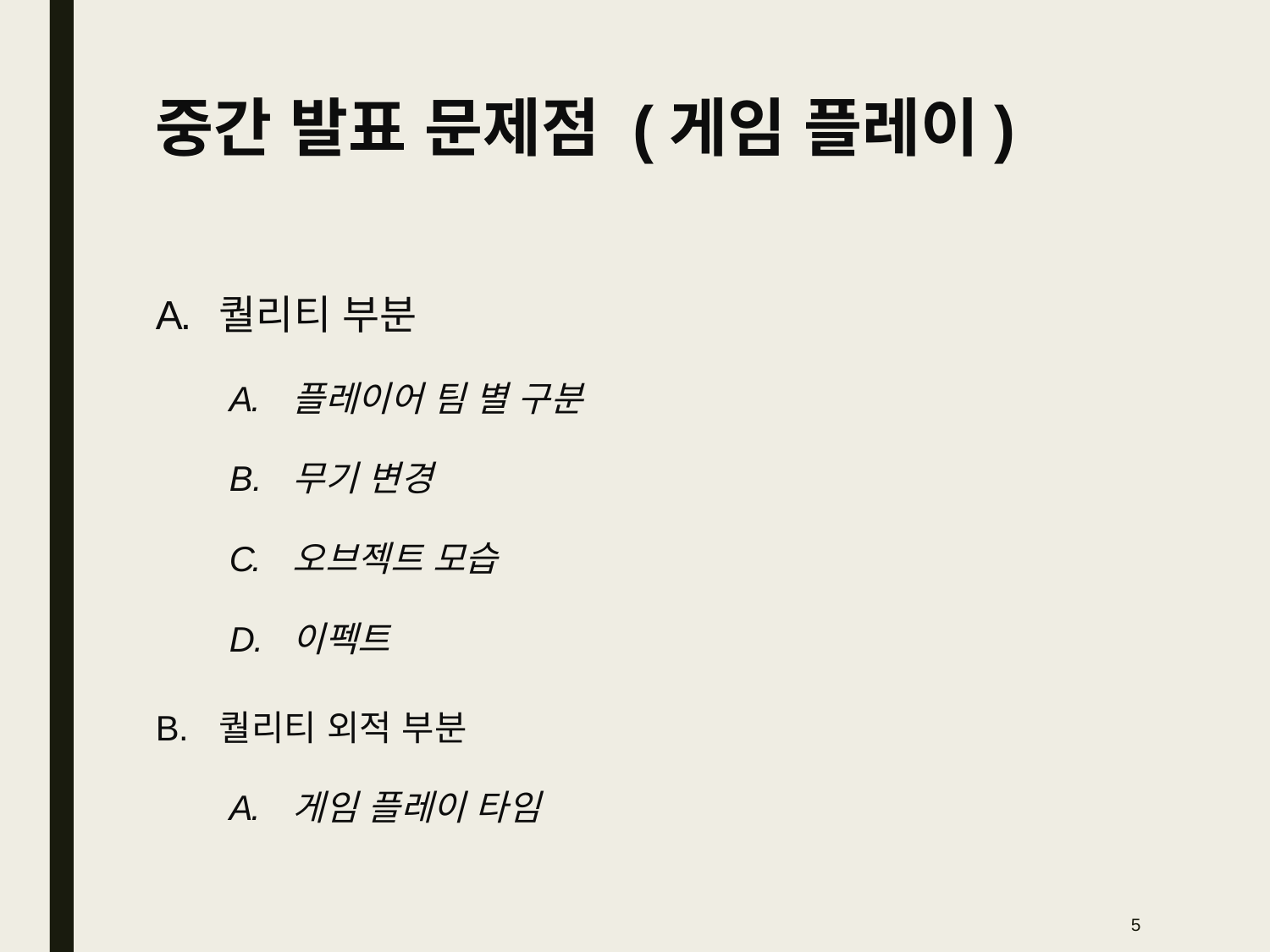

# 중간 발표 문제점 (게임 플레이)
퀄리티 부분
플레이어 팀 별 구분
무기 변경
오브젝트 모습
이펙트
퀄리티 외적 부분
게임 플레이 타임
5